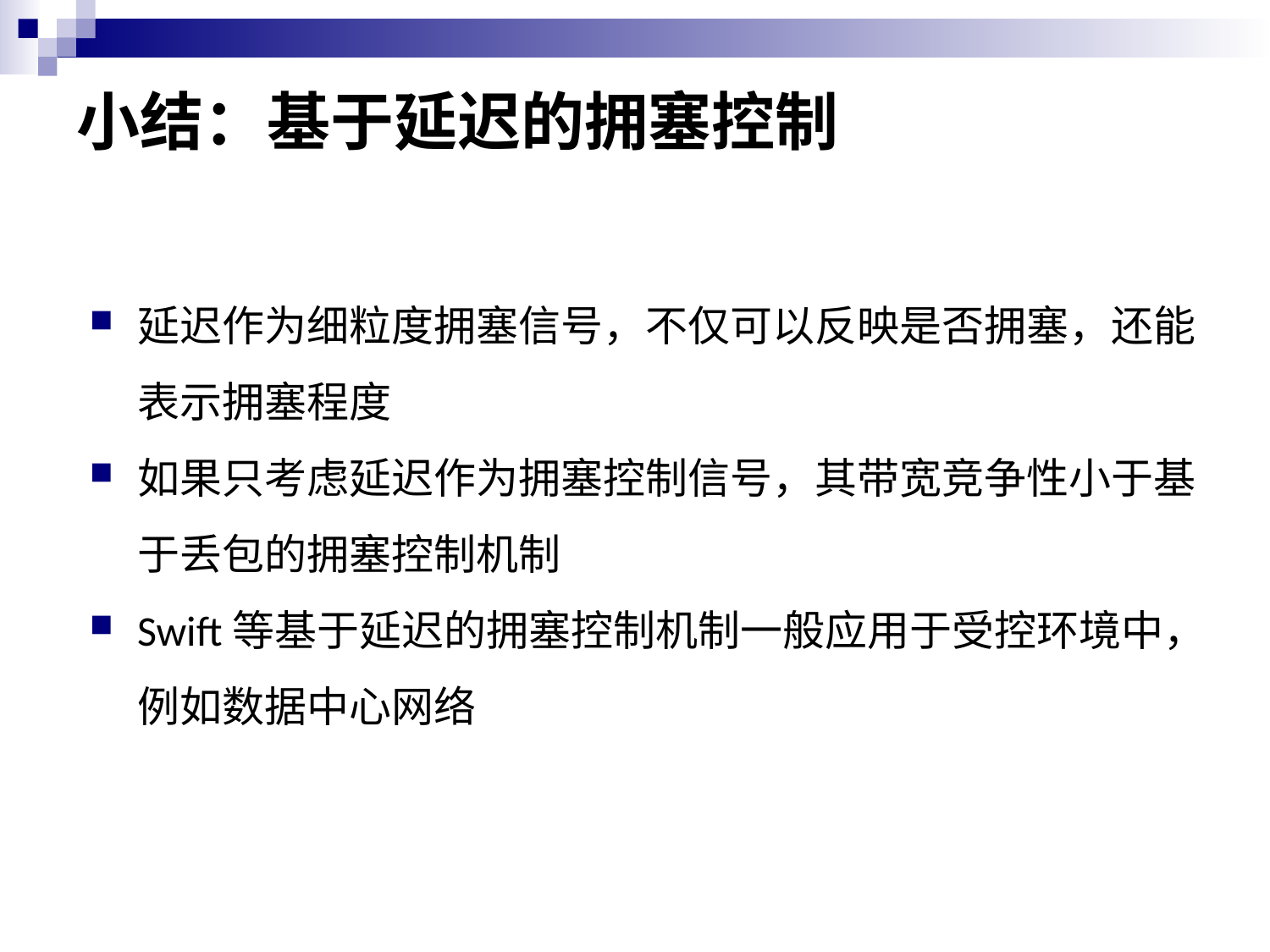

# 小结：基于延迟的拥塞控制
延迟作为细粒度拥塞信号，不仅可以反映是否拥塞，还能表示拥塞程度
如果只考虑延迟作为拥塞控制信号，其带宽竞争性小于基于丢包的拥塞控制机制
Swift等基于延迟的拥塞控制机制一般应用于受控环境中，例如数据中心网络
31